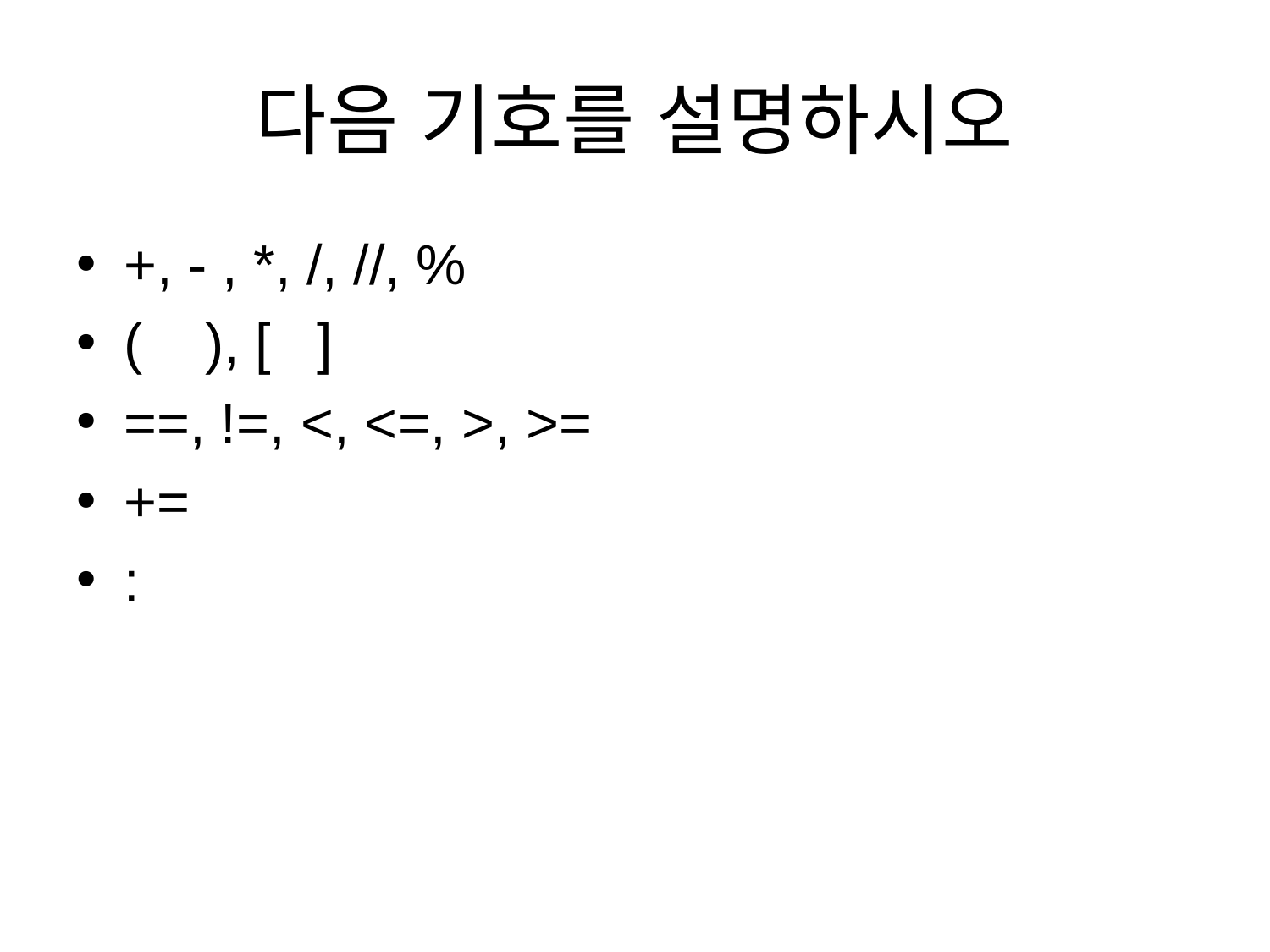

# 다음 기호를 설명하시오
+, - , *, /, //, %
(    ), [   ]
==, !=, <, <=, >, >=
+=
: